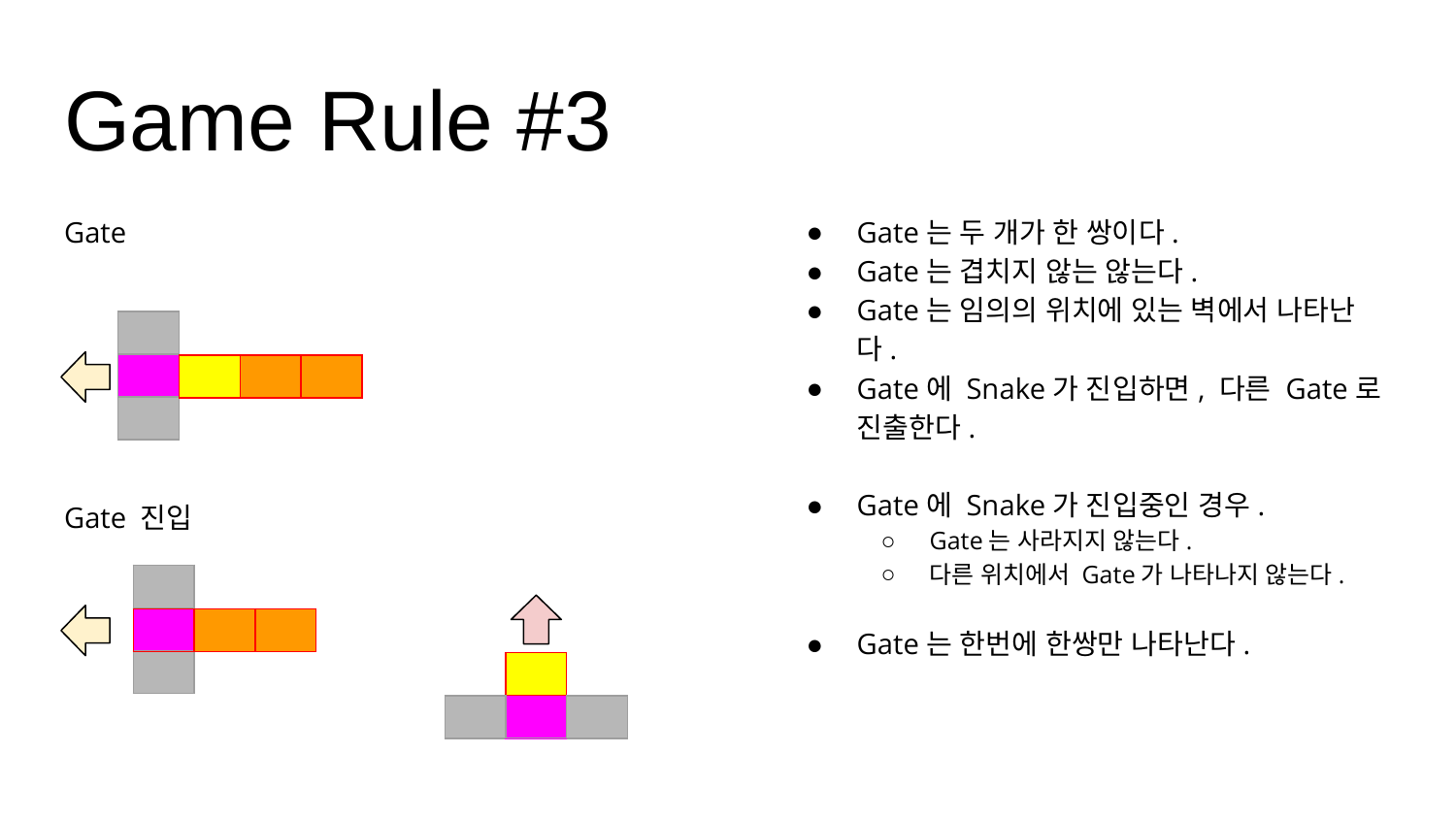

# Game Rule #3
Gate

Gate 진입

Gate는 두 개가 한 쌍이다.
Gate는 겹치지 않는 않는다.
Gate는 임의의 위치에 있는 벽에서 나타난다.
Gate에 Snake가 진입하면, 다른 Gate로 진출한다.
Gate에 Snake가 진입중인 경우.
Gate는 사라지지 않는다.
다른 위치에서 Gate가 나타나지 않는다.
Gate는 한번에 한쌍만 나타난다.
|  |
| --- |
|  |
|  |

|  |  |  |
| --- | --- | --- |
|  |
| --- |
|  |
|  |

|  |  |  |
| --- | --- | --- |
|  |
| --- |
|  |
|  |  |  |
| --- | --- | --- |